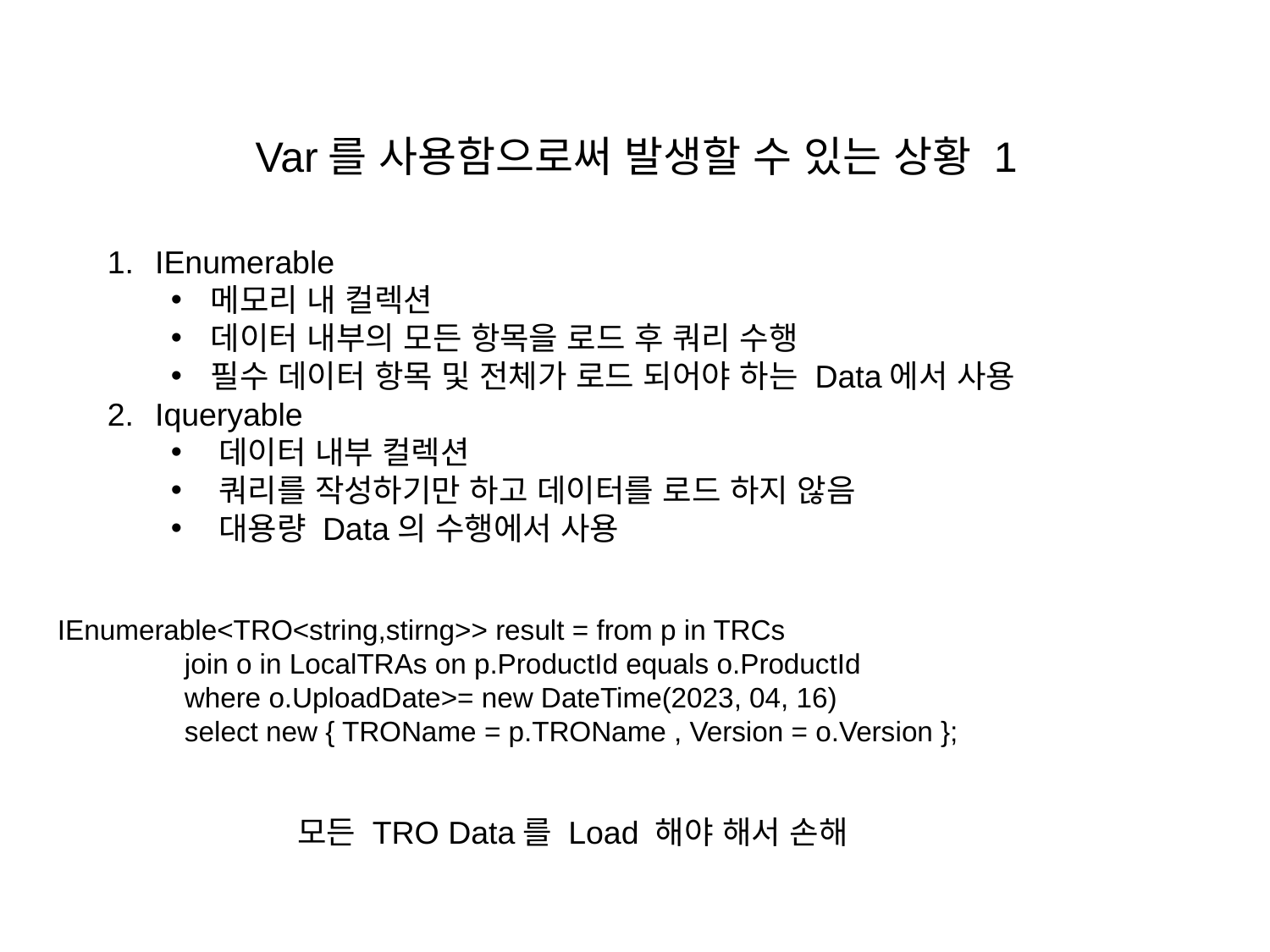

# Var를 사용함으로써 발생할 수 있는 상황 1
IEnumerable
메모리 내 컬렉션
데이터 내부의 모든 항목을 로드 후 쿼리 수행
필수 데이터 항목 및 전체가 로드 되어야 하는 Data에서 사용
Iqueryable
데이터 내부 컬렉션
쿼리를 작성하기만 하고 데이터를 로드 하지 않음
대용량 Data의 수행에서 사용
IEnumerable<TRO<string,stirng>> result = from p in TRCs
	join o in LocalTRAs on p.ProductId equals o.ProductId
	where o.UploadDate>= new DateTime(2023, 04, 16)
	select new { TROName = p.TROName , Version = o.Version };
모든 TRO Data를 Load 해야 해서 손해